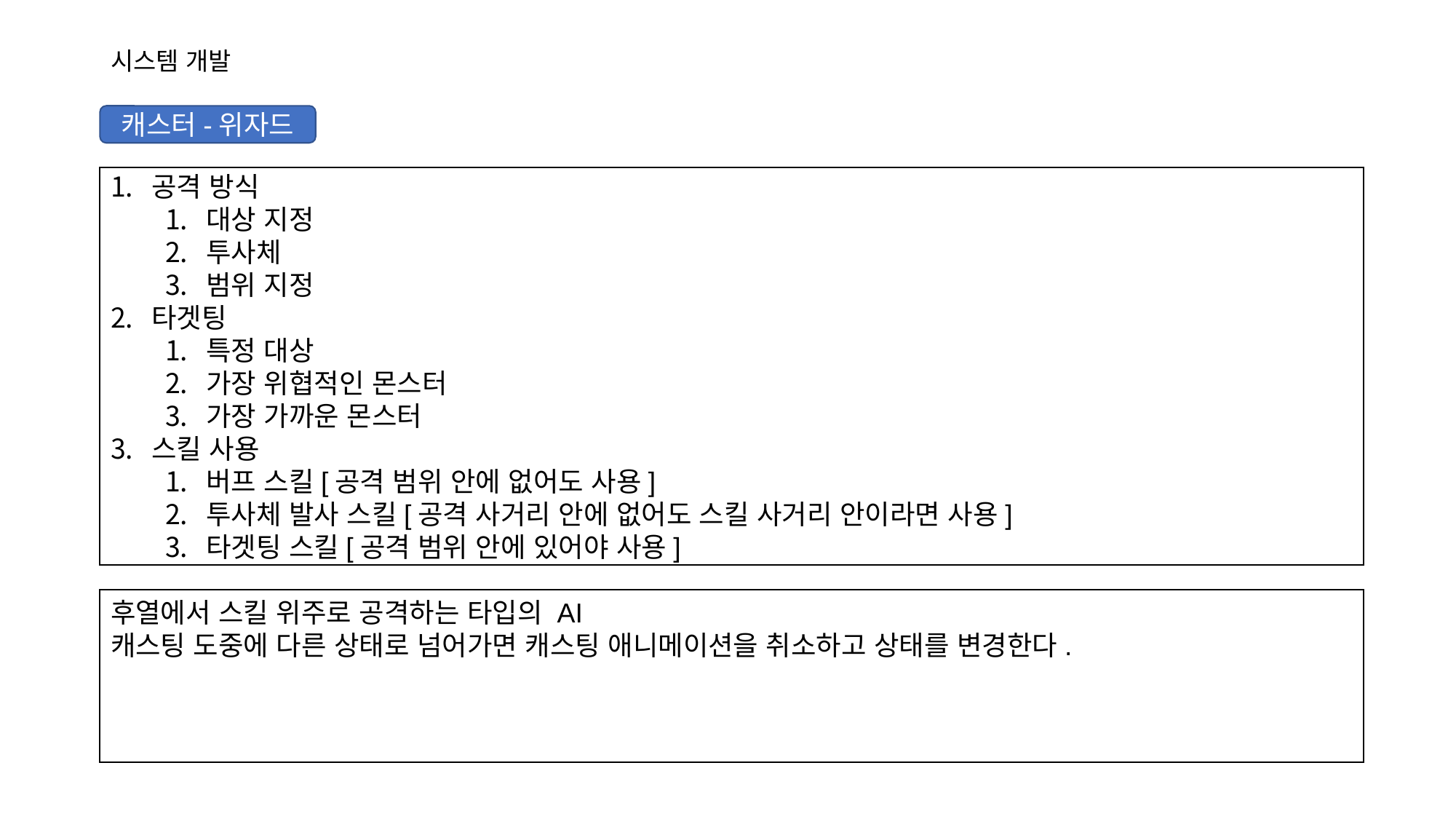

# 시스템 개발
캐스터-위자드
공격 방식
대상 지정
투사체
범위 지정
타겟팅
특정 대상
가장 위협적인 몬스터
가장 가까운 몬스터
스킬 사용
버프 스킬[공격 범위 안에 없어도 사용]
투사체 발사 스킬[공격 사거리 안에 없어도 스킬 사거리 안이라면 사용]
타겟팅 스킬[공격 범위 안에 있어야 사용]
후열에서 스킬 위주로 공격하는 타입의 AI
캐스팅 도중에 다른 상태로 넘어가면 캐스팅 애니메이션을 취소하고 상태를 변경한다.